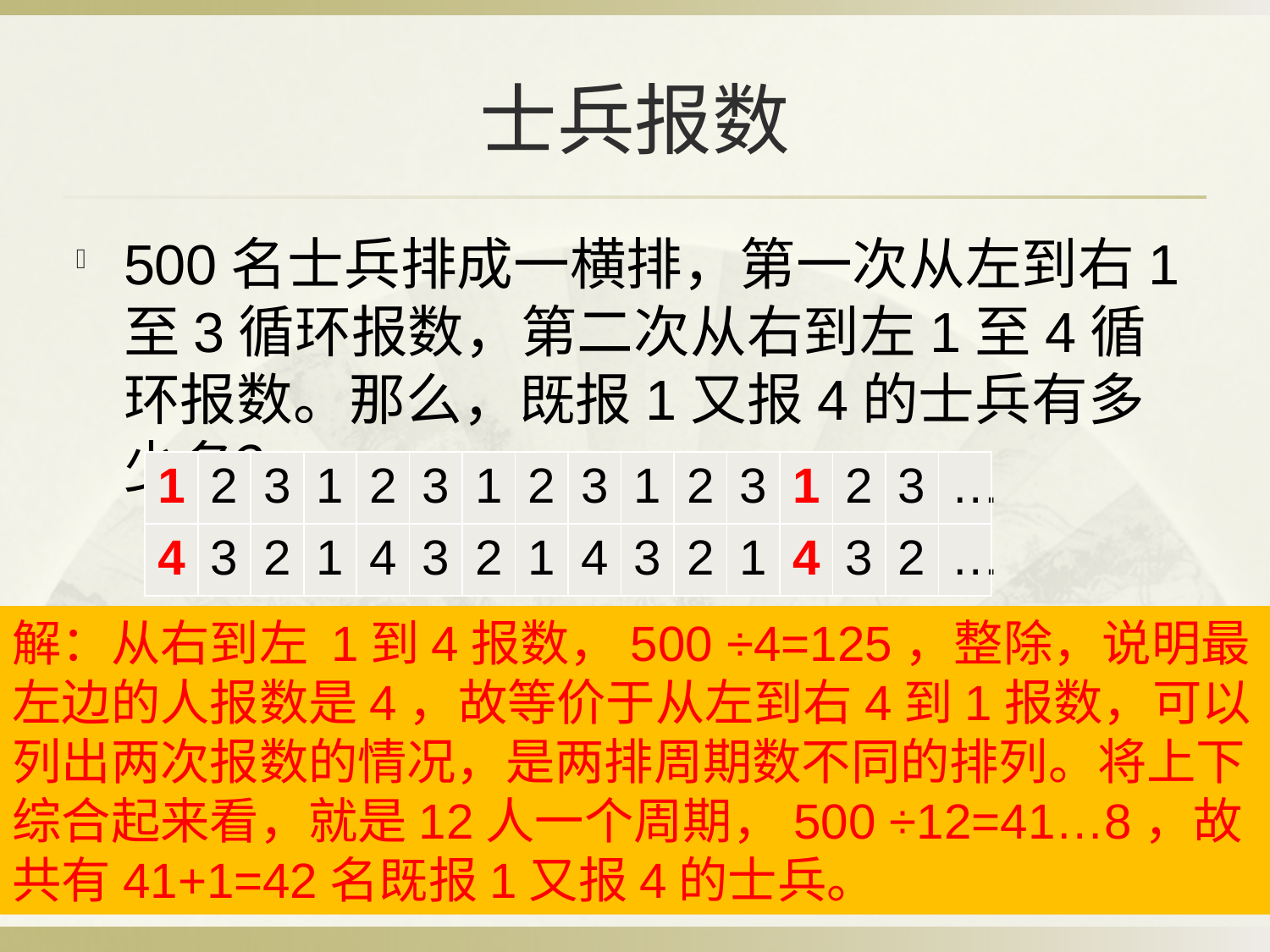

# 士兵报数
500名士兵排成一横排，第一次从左到右1至3循环报数，第二次从右到左1至4循环报数。那么，既报1又报4的士兵有多少名？
| 1 | 2 | 3 | 1 | 2 | 3 | 1 | 2 | 3 | 1 | 2 | 3 | 1 | 2 | 3 | … |
| --- | --- | --- | --- | --- | --- | --- | --- | --- | --- | --- | --- | --- | --- | --- | --- |
| 4 | 3 | 2 | 1 | 4 | 3 | 2 | 1 | 4 | 3 | 2 | 1 | 4 | 3 | 2 | … |
解：从右到左 1到4报数，500 ÷4=125，整除，说明最左边的人报数是4，故等价于从左到右4到1报数，可以列出两次报数的情况，是两排周期数不同的排列。将上下综合起来看，就是12人一个周期，500 ÷12=41…8，故共有41+1=42名既报1又报4的士兵。